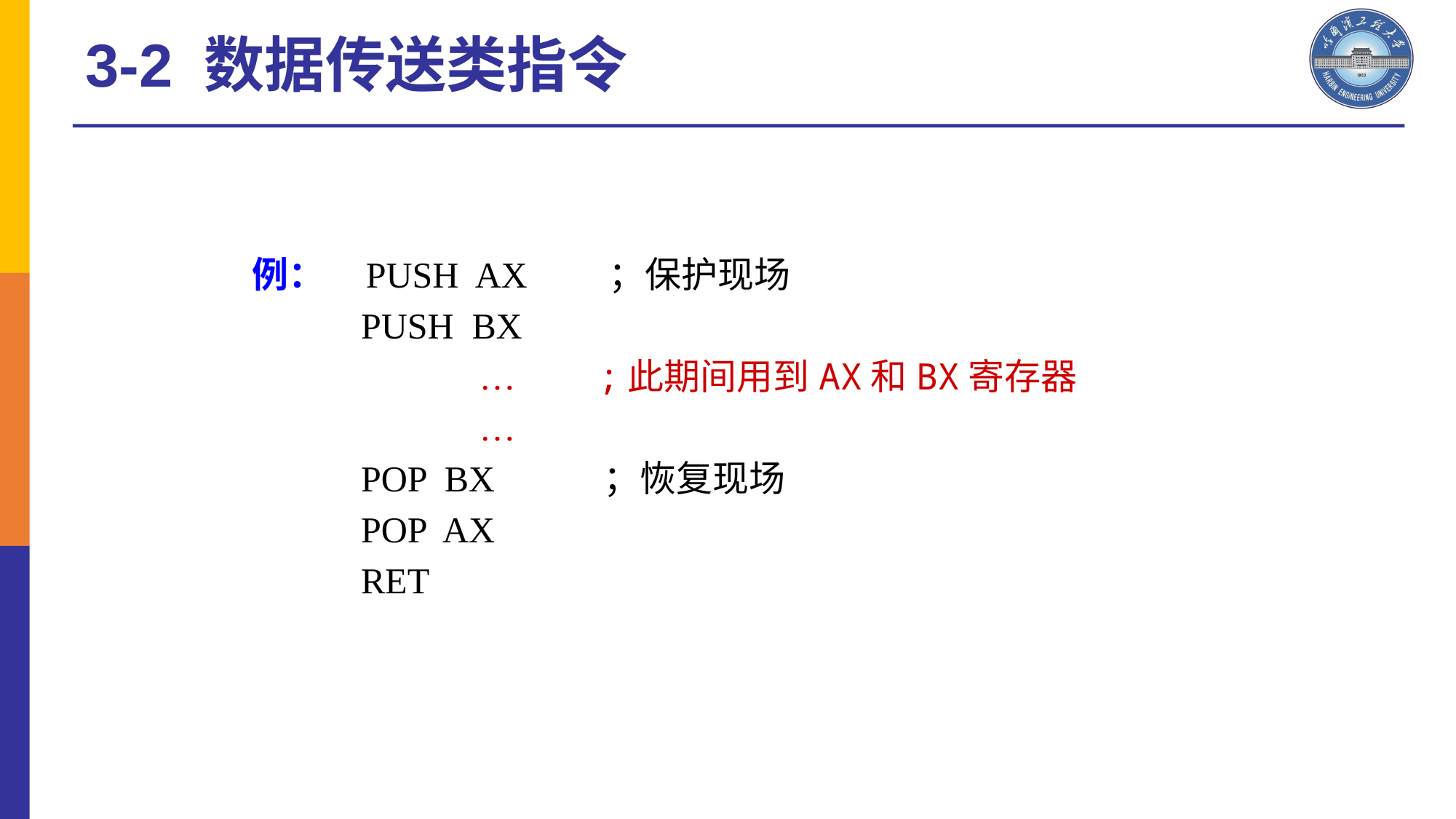

3-2 数据传送类指令
例：    PUSH  AX        ；保护现场
PUSH  BX
             …         ;此期间用到AX和BX寄存器
             …
POP  BX           ；恢复现场
POP  AX
RET